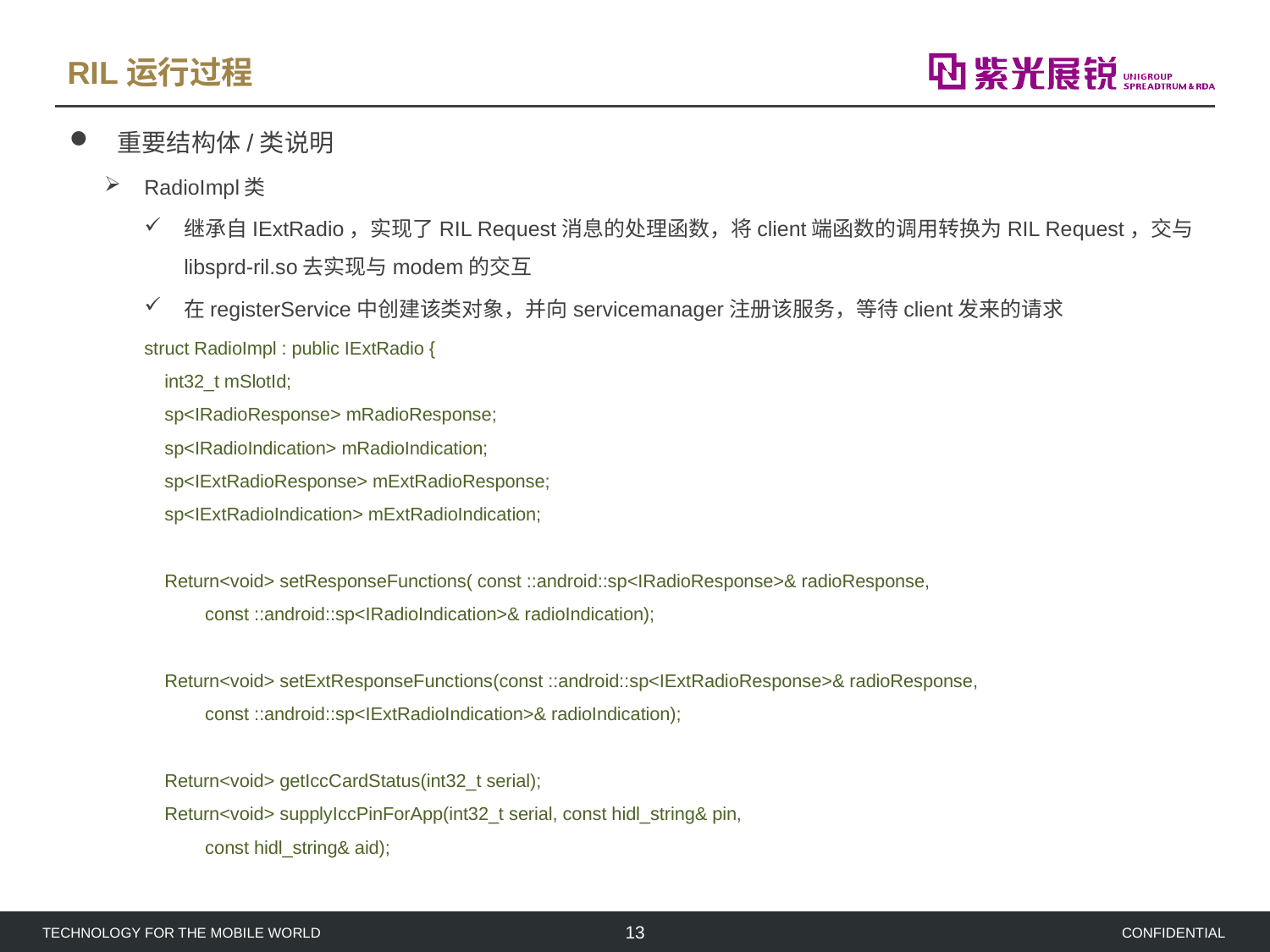

# RIL运行过程
重要结构体/类说明
RadioImpl类
继承自IExtRadio，实现了RIL Request消息的处理函数，将client端函数的调用转换为RIL Request，交与libsprd-ril.so去实现与modem的交互
在registerService中创建该类对象，并向servicemanager注册该服务，等待client发来的请求
struct RadioImpl : public IExtRadio {
    int32_t mSlotId;
    sp<IRadioResponse> mRadioResponse;
    sp<IRadioIndication> mRadioIndication;
    sp<IExtRadioResponse> mExtRadioResponse;
    sp<IExtRadioIndication> mExtRadioIndication;
    Return<void> setResponseFunctions( const ::android::sp<IRadioResponse>& radioResponse,
            const ::android::sp<IRadioIndication>& radioIndication);
    Return<void> setExtResponseFunctions(const ::android::sp<IExtRadioResponse>& radioResponse,
            const ::android::sp<IExtRadioIndication>& radioIndication);
    Return<void> getIccCardStatus(int32_t serial);
    Return<void> supplyIccPinForApp(int32_t serial, const hidl_string& pin,
            const hidl_string& aid);